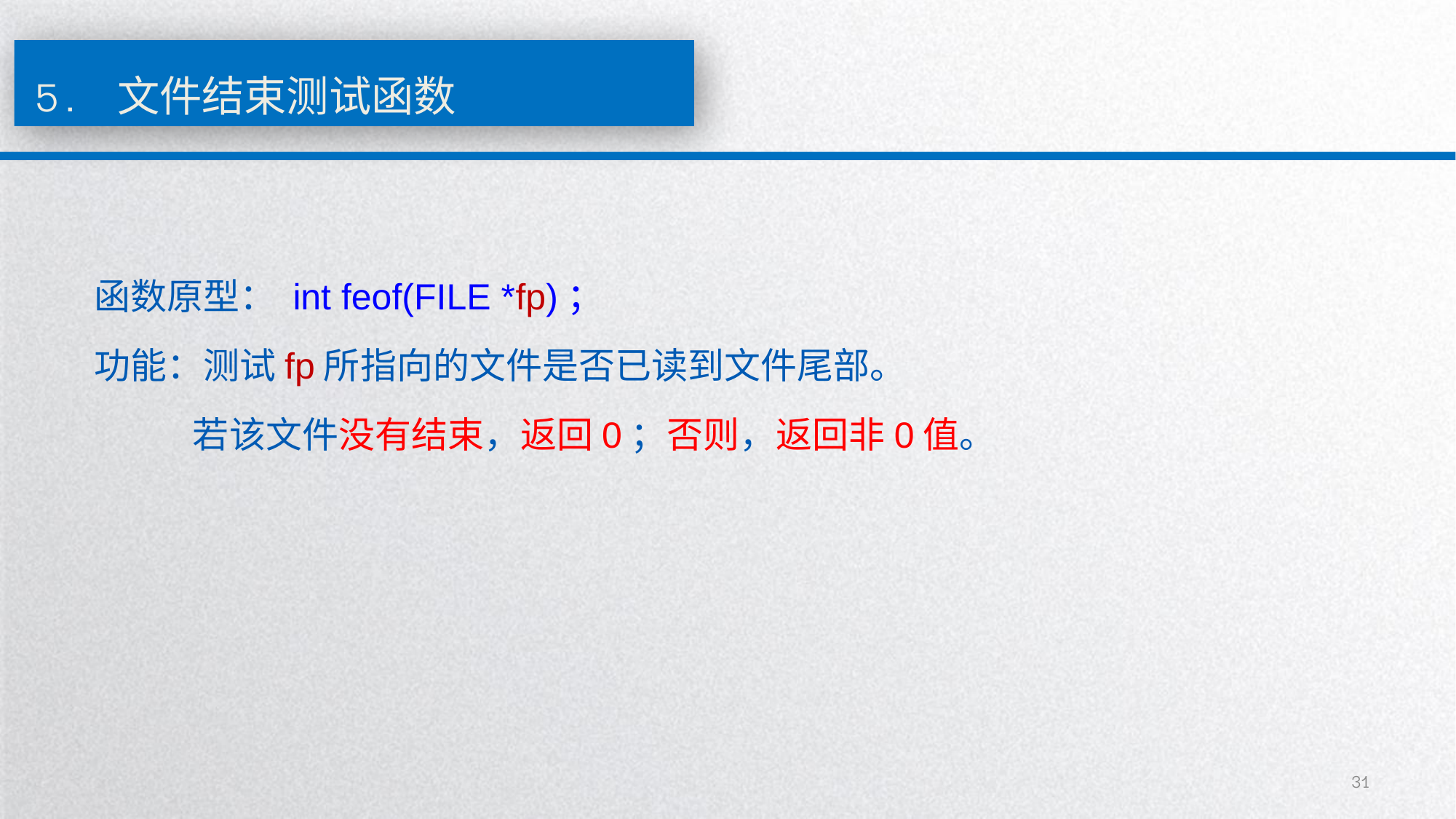

5. 文件结束测试函数
# 函数原型： int feof(FILE *fp)；
功能：测试fp所指向的文件是否已读到文件尾部。
           若该文件没有结束，返回0；否则，返回非0值。
31